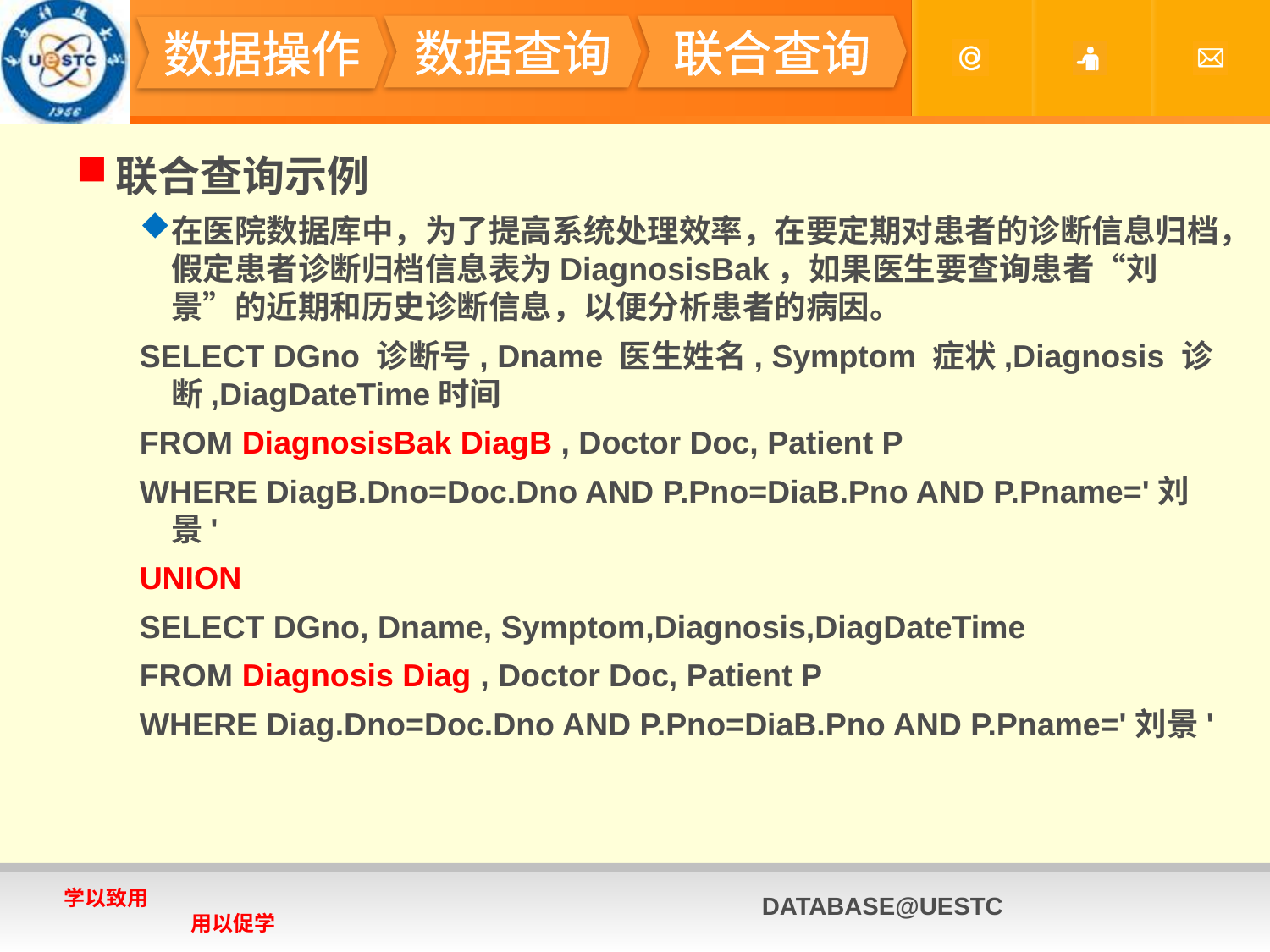

#
数据查询
联合查询
数据操作
联合查询示例
在医院数据库中，为了提高系统处理效率，在要定期对患者的诊断信息归档，假定患者诊断归档信息表为DiagnosisBak，如果医生要查询患者“刘景”的近期和历史诊断信息，以便分析患者的病因。
SELECT DGno 诊断号, Dname 医生姓名, Symptom 症状,Diagnosis 诊断,DiagDateTime时间
FROM DiagnosisBak DiagB , Doctor Doc, Patient P
WHERE DiagB.Dno=Doc.Dno AND P.Pno=DiaB.Pno AND P.Pname='刘景'
UNION
SELECT DGno, Dname, Symptom,Diagnosis,DiagDateTime
FROM Diagnosis Diag , Doctor Doc, Patient P
WHERE Diag.Dno=Doc.Dno AND P.Pno=DiaB.Pno AND P.Pname='刘景'